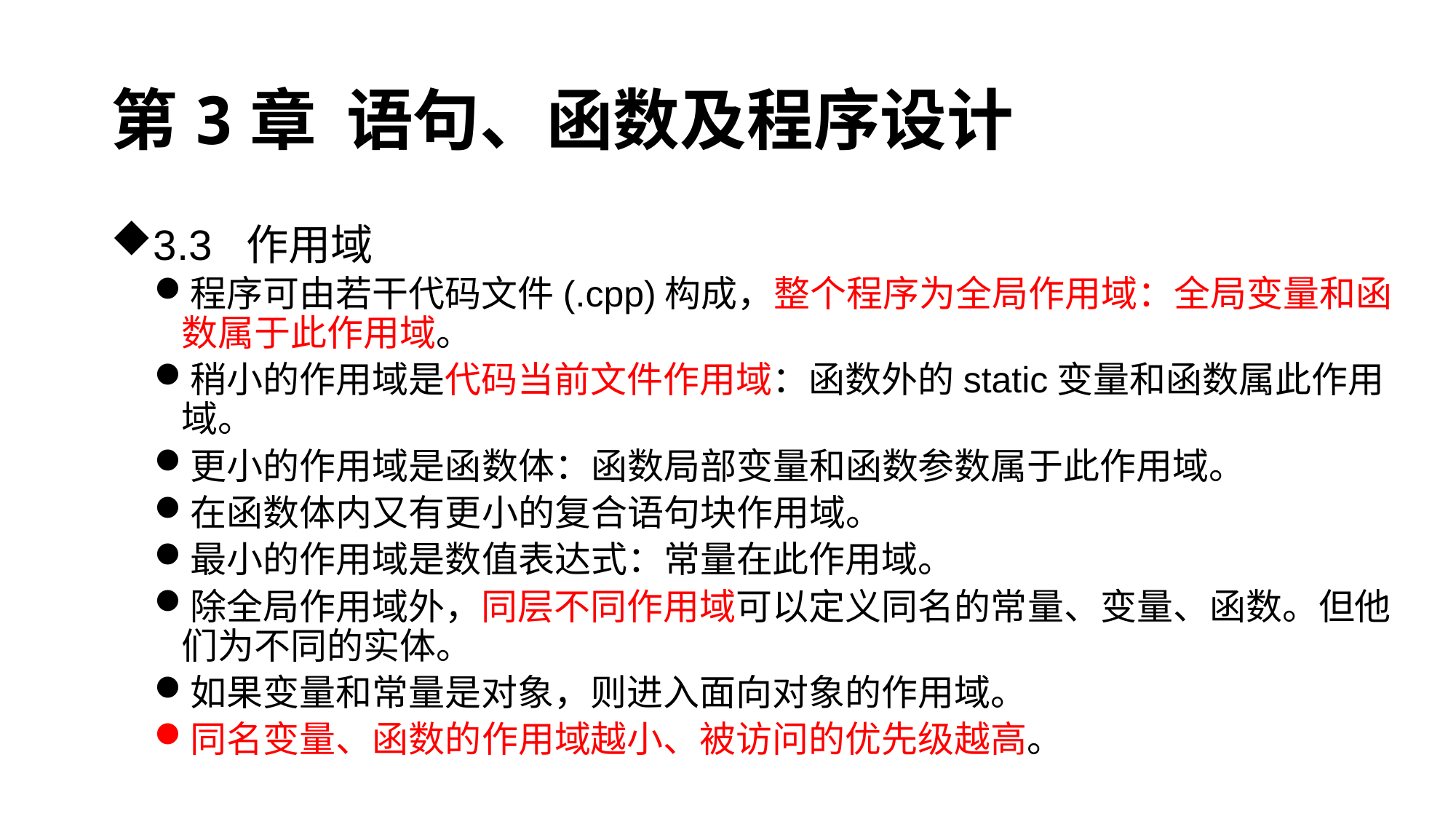

# 第3章  语句、函数及程序设计
3.3  作用域

程序可由若干代码文件(.cpp)构成，整个程序为全局作用域：全局变量和函数属于此作用域。
稍小的作用域是代码当前文件作用域：函数外的static变量和函数属此作用域。
更小的作用域是函数体：函数局部变量和函数参数属于此作用域。
在函数体内又有更小的复合语句块作用域。
最小的作用域是数值表达式：常量在此作用域。
除全局作用域外，同层不同作用域可以定义同名的常量、变量、函数。但他们为不同的实体。
如果变量和常量是对象，则进入面向对象的作用域。
同名变量、函数的作用域越小、被访问的优先级越高。